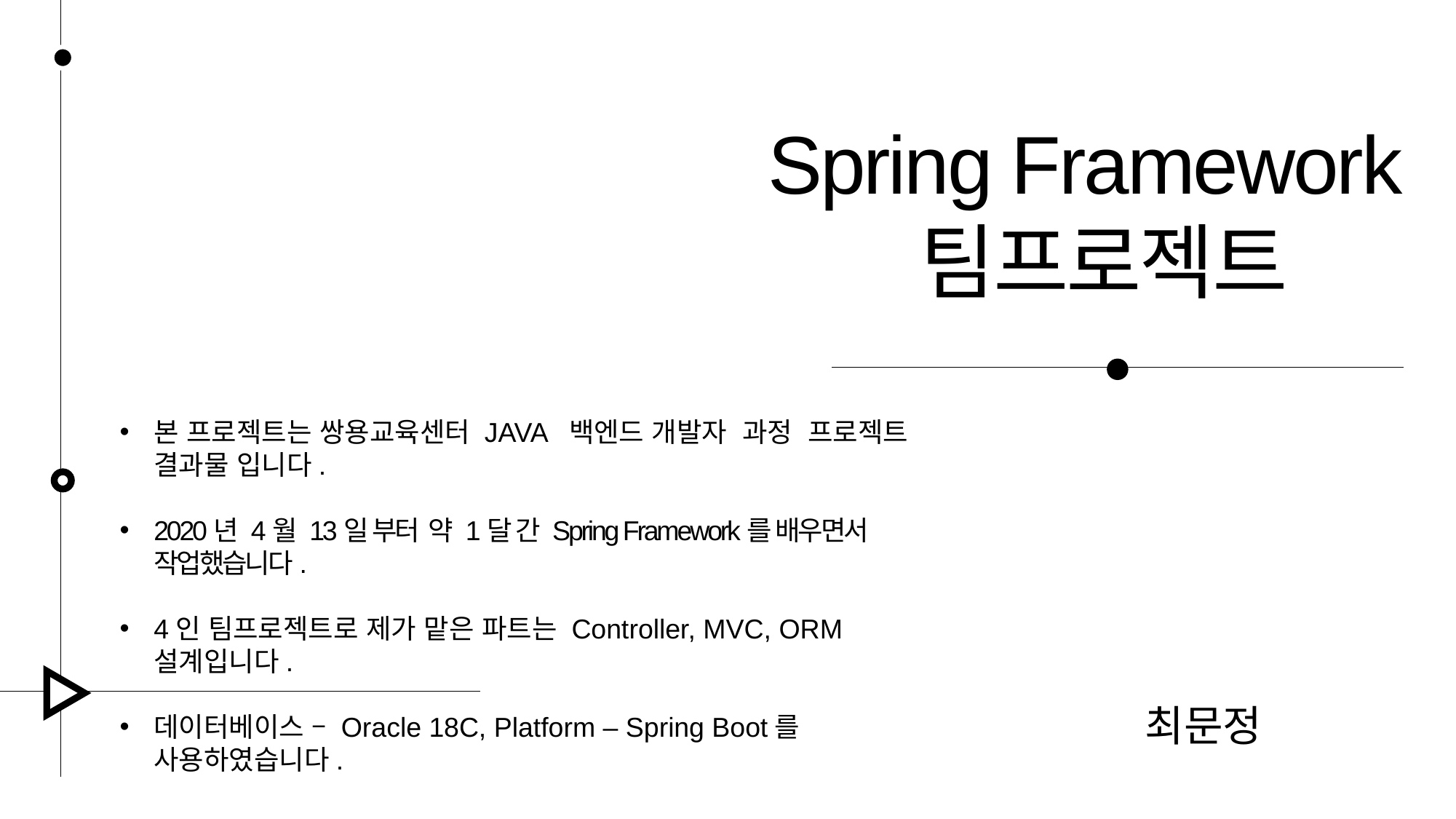

Spring Framework
 팀프로젝트

본 프로젝트는 쌍용교육센터 JAVA  백엔드 개발자  과정  프로젝트 결과물 입니다.

2020년 4월 13일 부터  약 1달 간 Spring Framework를 배우면서  작업했습니다.

4인 팀프로젝트로 제가 맡은 파트는 Controller, MVC, ORM 설계입니다.

데이터베이스 – Oracle 18C, Platform – Spring Boot를 사용하였습니다.
최문정